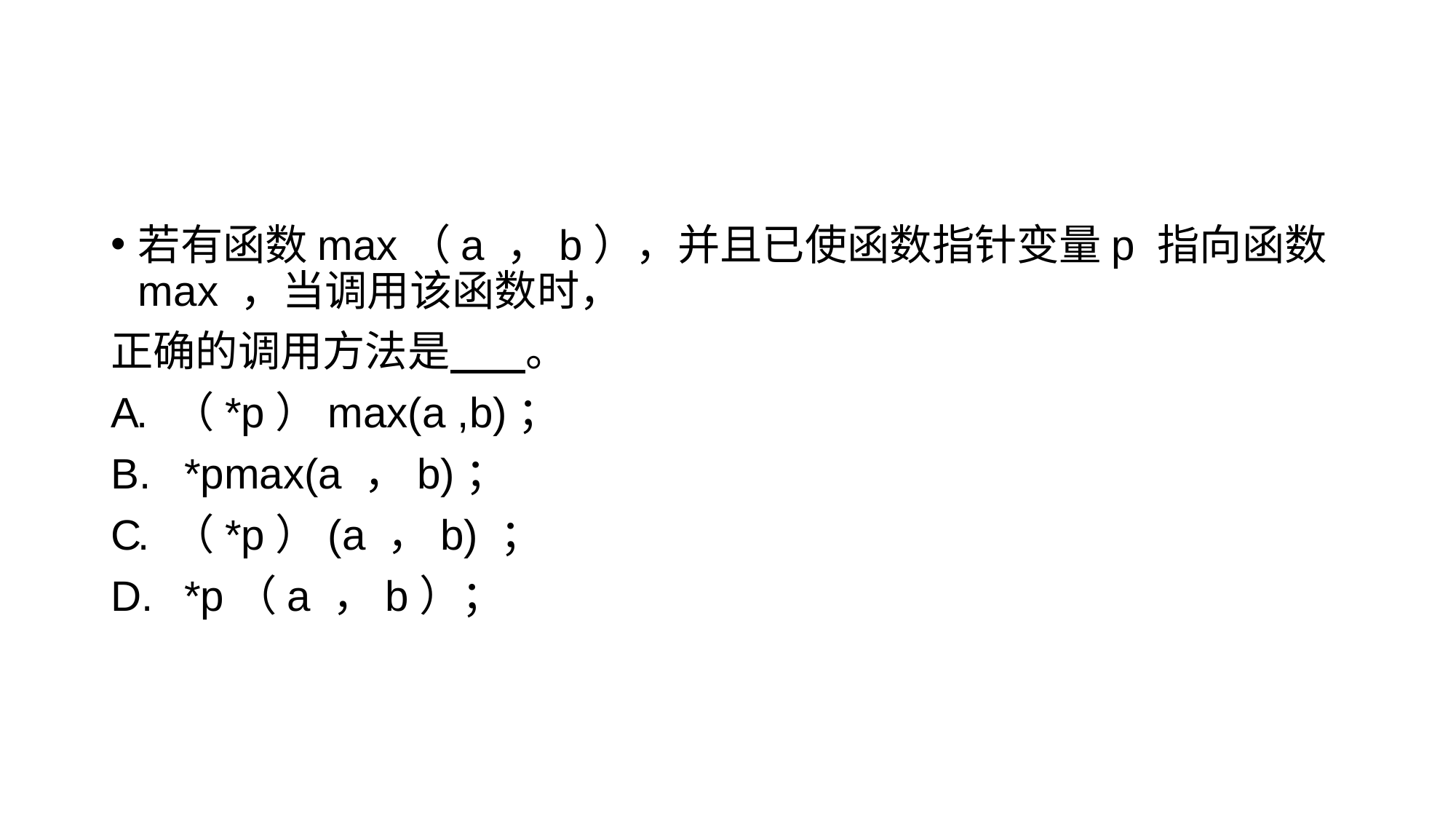

#
若有函数max（a ，b），并且已使函数指针变量p 指向函数max ，当调用该函数时，
正确的调用方法是        。
（*p）max(a ,b)；
 *pmax(a ，b)；
（*p）(a ，b) ；
 *p（a ，b）；